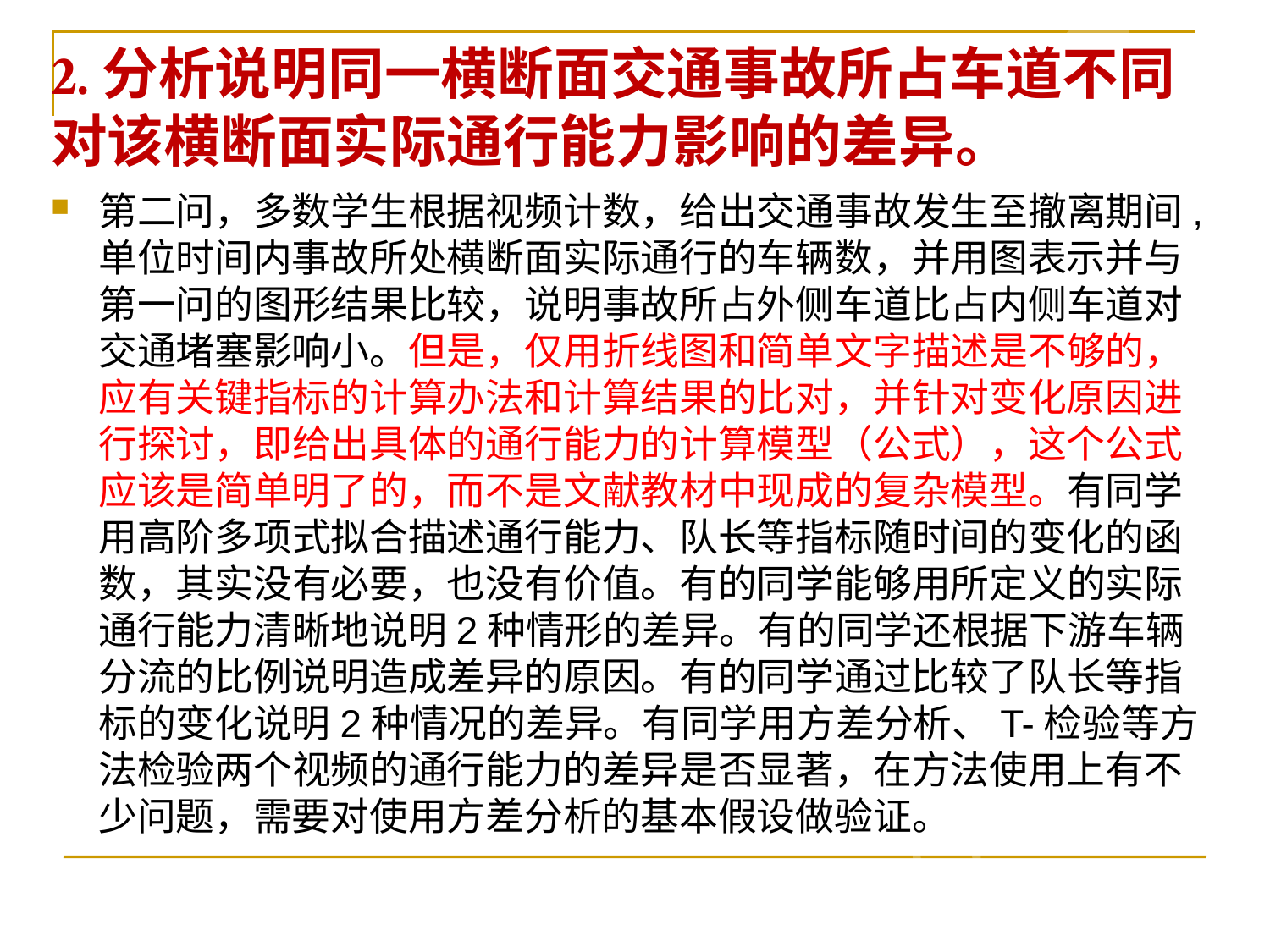

# 2.分析说明同一横断面交通事故所占车道不同对该横断面实际通行能力影响的差异。
第二问，多数学生根据视频计数，给出交通事故发生至撤离期间,单位时间内事故所处横断面实际通行的车辆数，并用图表示并与第一问的图形结果比较，说明事故所占外侧车道比占内侧车道对交通堵塞影响小。但是，仅用折线图和简单文字描述是不够的，应有关键指标的计算办法和计算结果的比对，并针对变化原因进行探讨，即给出具体的通行能力的计算模型（公式），这个公式应该是简单明了的，而不是文献教材中现成的复杂模型。有同学用高阶多项式拟合描述通行能力、队长等指标随时间的变化的函数，其实没有必要，也没有价值。有的同学能够用所定义的实际通行能力清晰地说明2种情形的差异。有的同学还根据下游车辆分流的比例说明造成差异的原因。有的同学通过比较了队长等指标的变化说明2种情况的差异。有同学用方差分析、T-检验等方法检验两个视频的通行能力的差异是否显著，在方法使用上有不少问题，需要对使用方差分析的基本假设做验证。